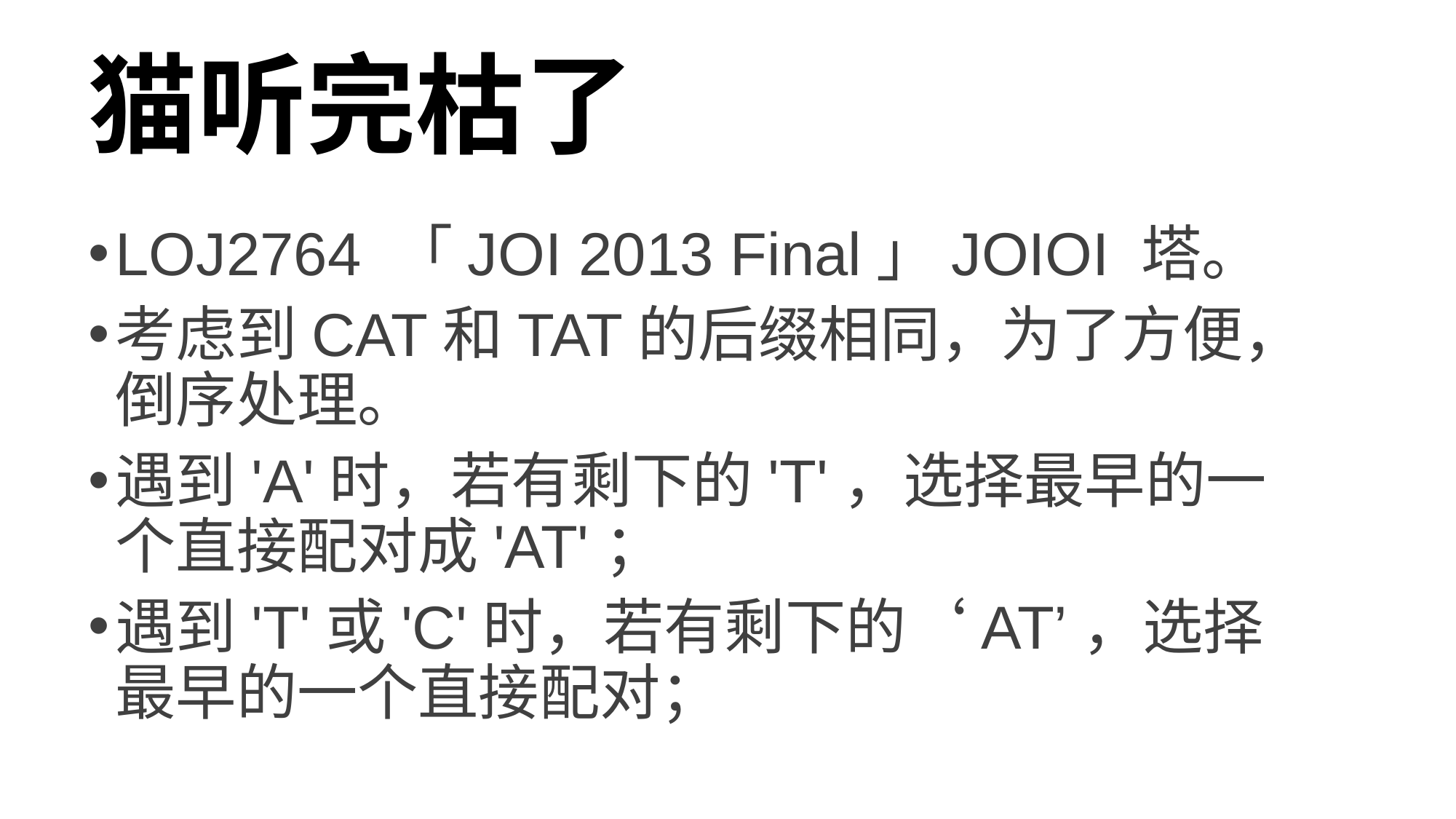

# 猫听完枯了
LOJ2764 「JOI 2013 Final」JOIOI 塔。
考虑到CAT和TAT的后缀相同，为了方便，倒序处理。
遇到'A'时，若有剩下的'T'，选择最早的一个直接配对成'AT'；
遇到'T'或'C'时，若有剩下的‘AT’，选择最早的一个直接配对；